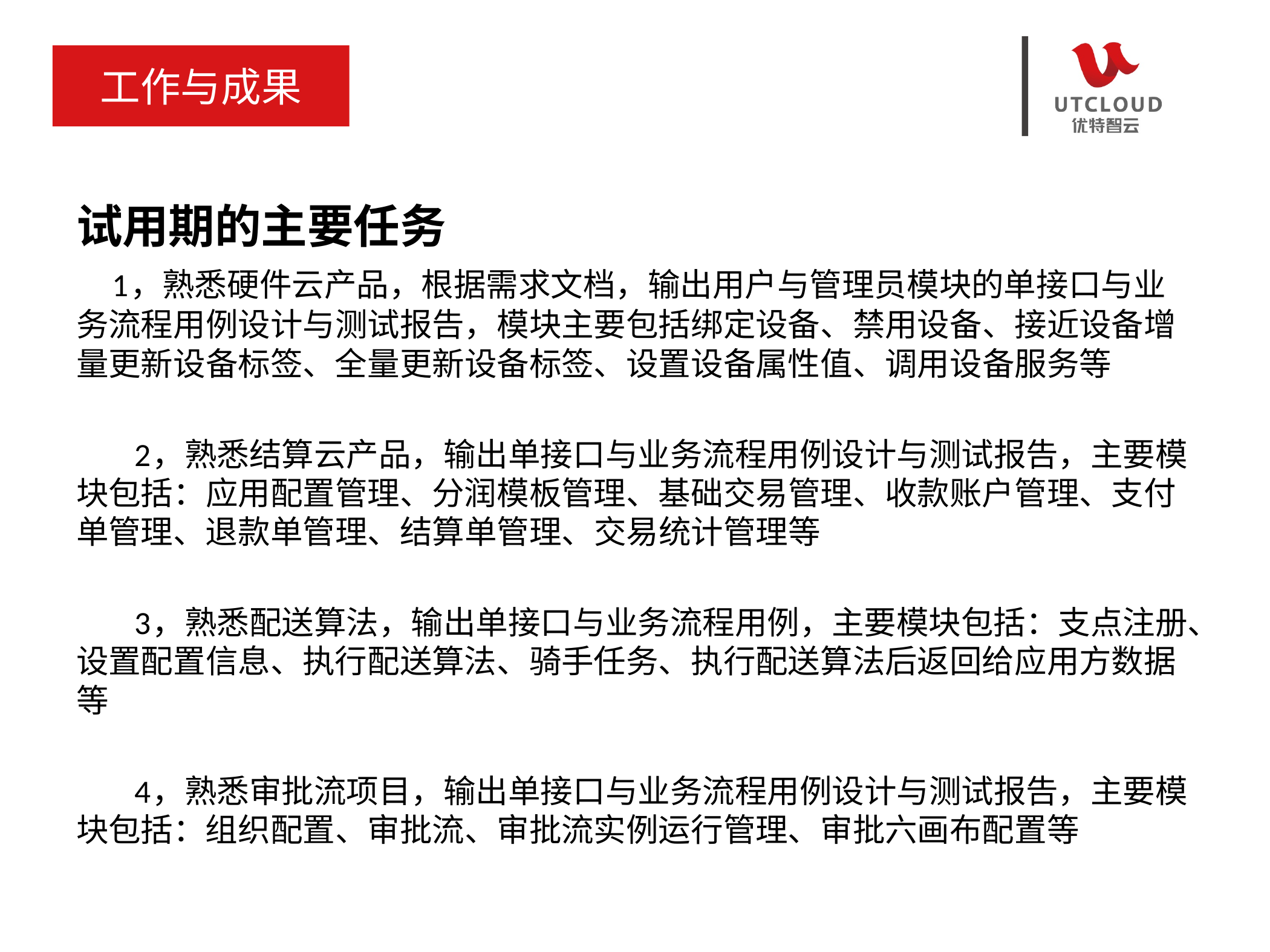

工作与成果
试用期的主要任务
        1，熟悉硬件云产品，根据需求文档，输出用户与管理员模块的单接口与业务流程用例设计与测试报告，模块主要包括绑定设备、禁用设备、接近设备增量更新设备标签、全量更新设备标签、设置设备属性值、调用设备服务等

        2，熟悉结算云产品，输出单接口与业务流程用例设计与测试报告，主要模块包括：应用配置管理、分润模板管理、基础交易管理、收款账户管理、支付单管理、退款单管理、结算单管理、交易统计管理等

        3，熟悉配送算法，输出单接口与业务流程用例，主要模块包括：支点注册、设置配置信息、执行配送算法、骑手任务、执行配送算法后返回给应用方数据等

        4，熟悉审批流项目，输出单接口与业务流程用例设计与测试报告，主要模块包括：组织配置、审批流、审批流实例运行管理、审批六画布配置等